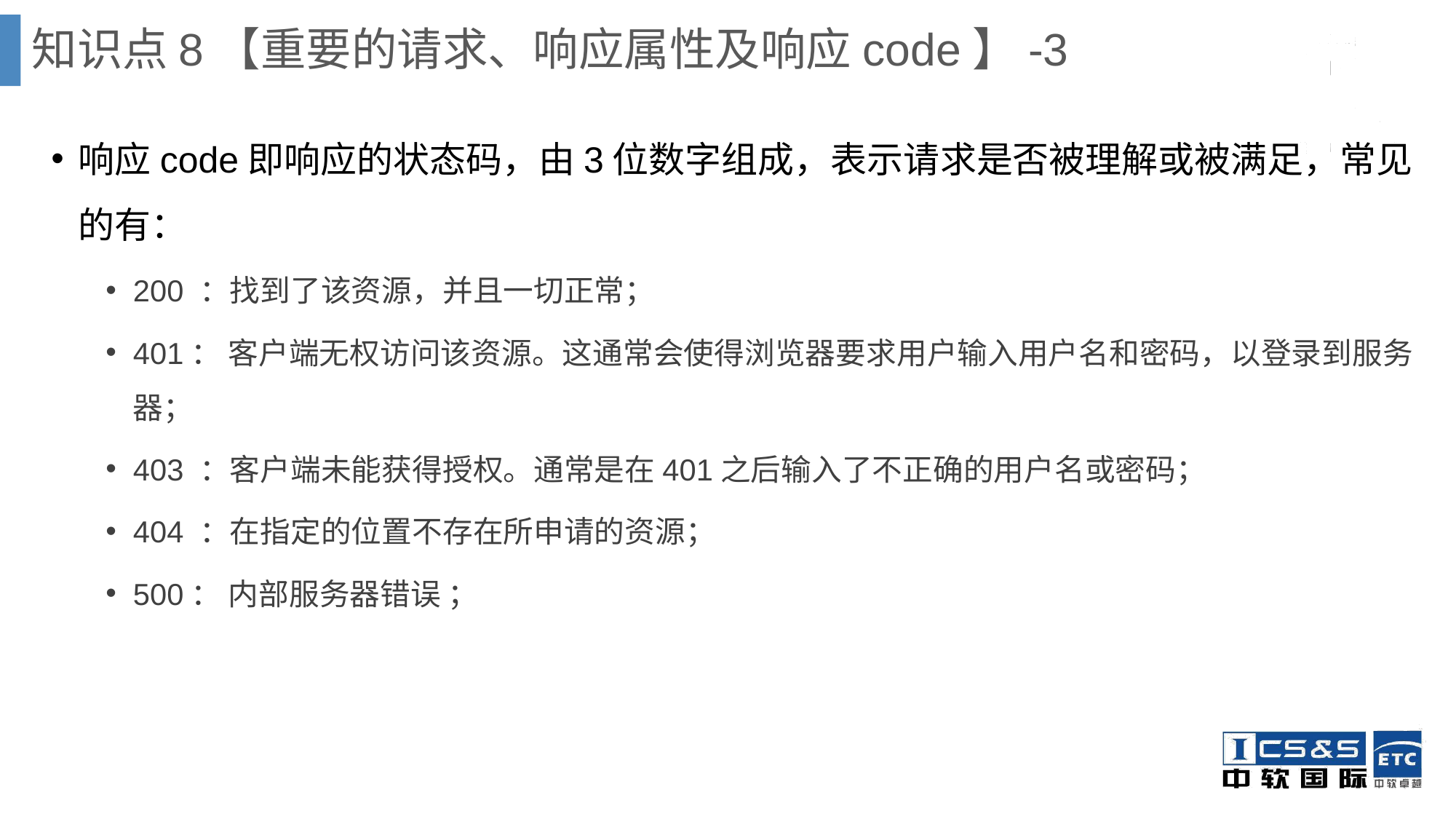

知识点8【重要的请求、响应属性及响应code】-3
响应code即响应的状态码，由3位数字组成，表示请求是否被理解或被满足，常见的有：
200 ：找到了该资源，并且一切正常；
401： 客户端无权访问该资源。这通常会使得浏览器要求用户输入用户名和密码，以登录到服务器；
403 ：客户端未能获得授权。通常是在401之后输入了不正确的用户名或密码；
404 ：在指定的位置不存在所申请的资源；
500： 内部服务器错误 ；